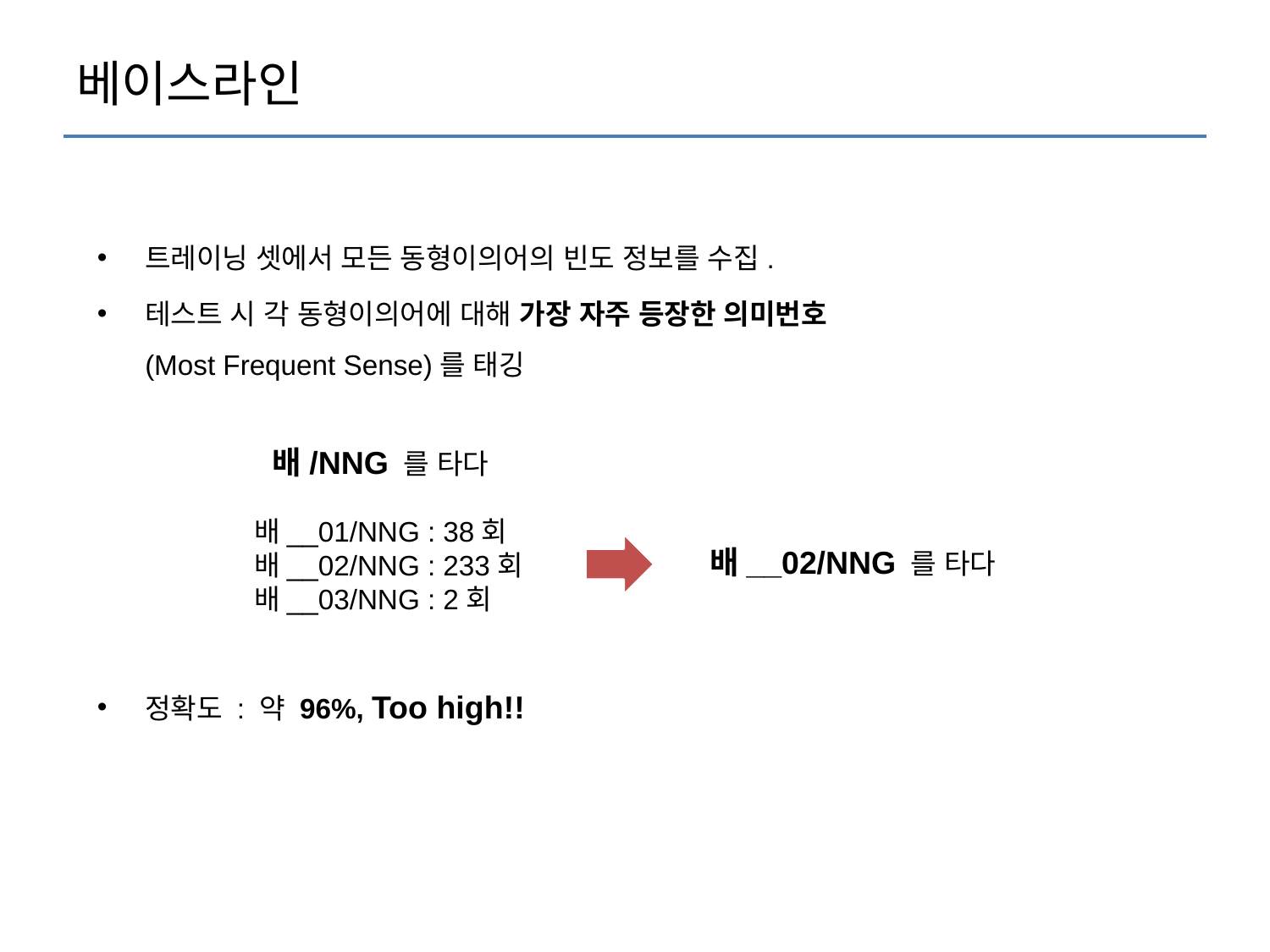

# 베이스라인
트레이닝 셋에서 모든 동형이의어의 빈도 정보를 수집.
테스트 시 각 동형이의어에 대해 가장 자주 등장한 의미번호
(Most Frequent Sense)를 태깅

정확도 : 약 96%, Too high!!
배/NNG 를 타다
배__01/NNG : 38회
배__02/NNG : 233회
배__03/NNG : 2회

배__02/NNG 를 타다